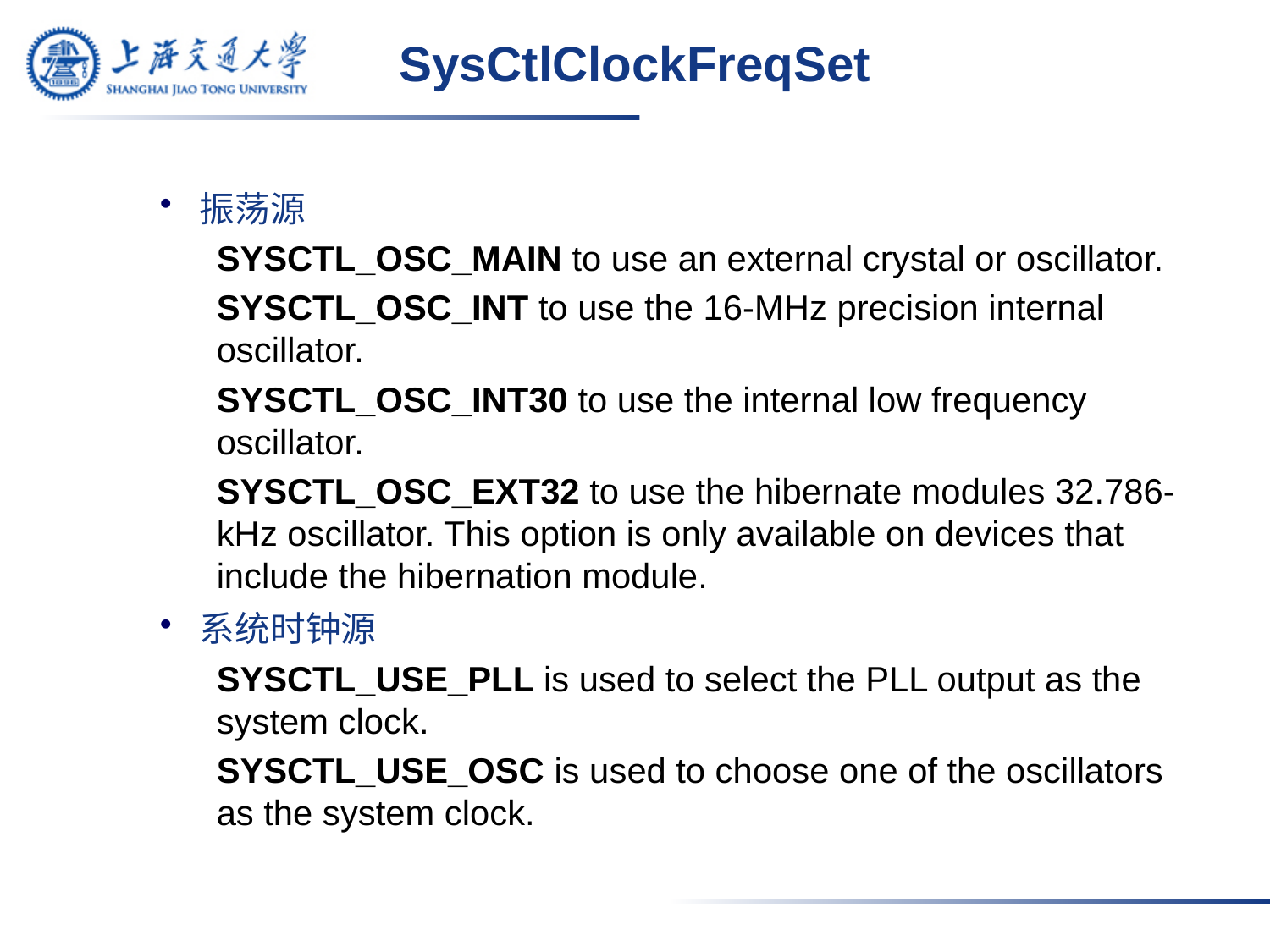

# SysCtlClockFreqSet
振荡源
SYSCTL_OSC_MAIN to use an external crystal or oscillator.
SYSCTL_OSC_INT to use the 16-MHz precision internal oscillator.
SYSCTL_OSC_INT30 to use the internal low frequency oscillator.
SYSCTL_OSC_EXT32 to use the hibernate modules 32.786-kHz oscillator. This option is only available on devices that include the hibernation module.
系统时钟源
SYSCTL_USE_PLL is used to select the PLL output as the system clock.
SYSCTL_USE_OSC is used to choose one of the oscillators as the system clock.